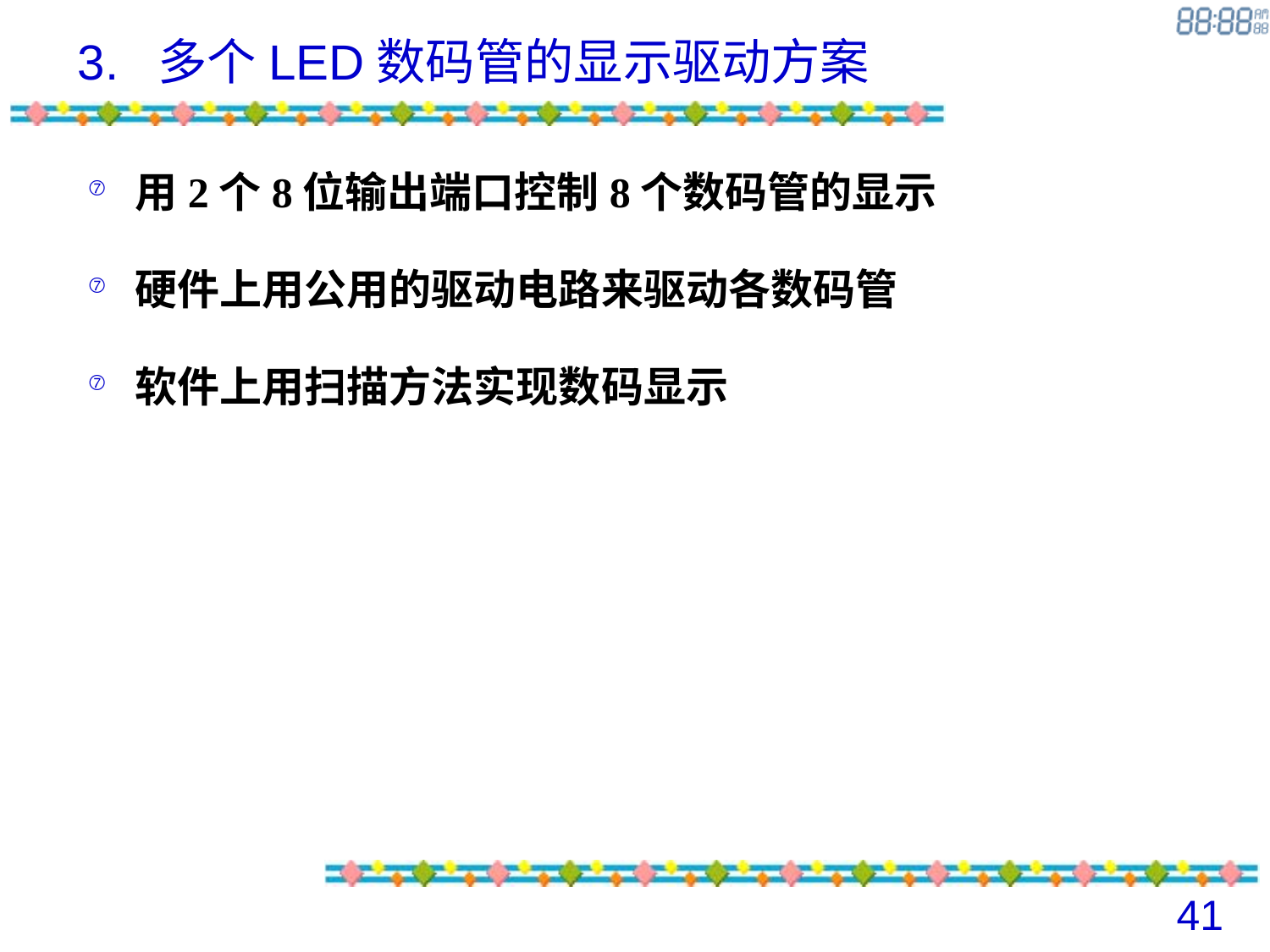

# 3.  多个LED数码管的显示驱动方案
用2个8位输出端口控制8个数码管的显示
硬件上用公用的驱动电路来驱动各数码管
软件上用扫描方法实现数码显示